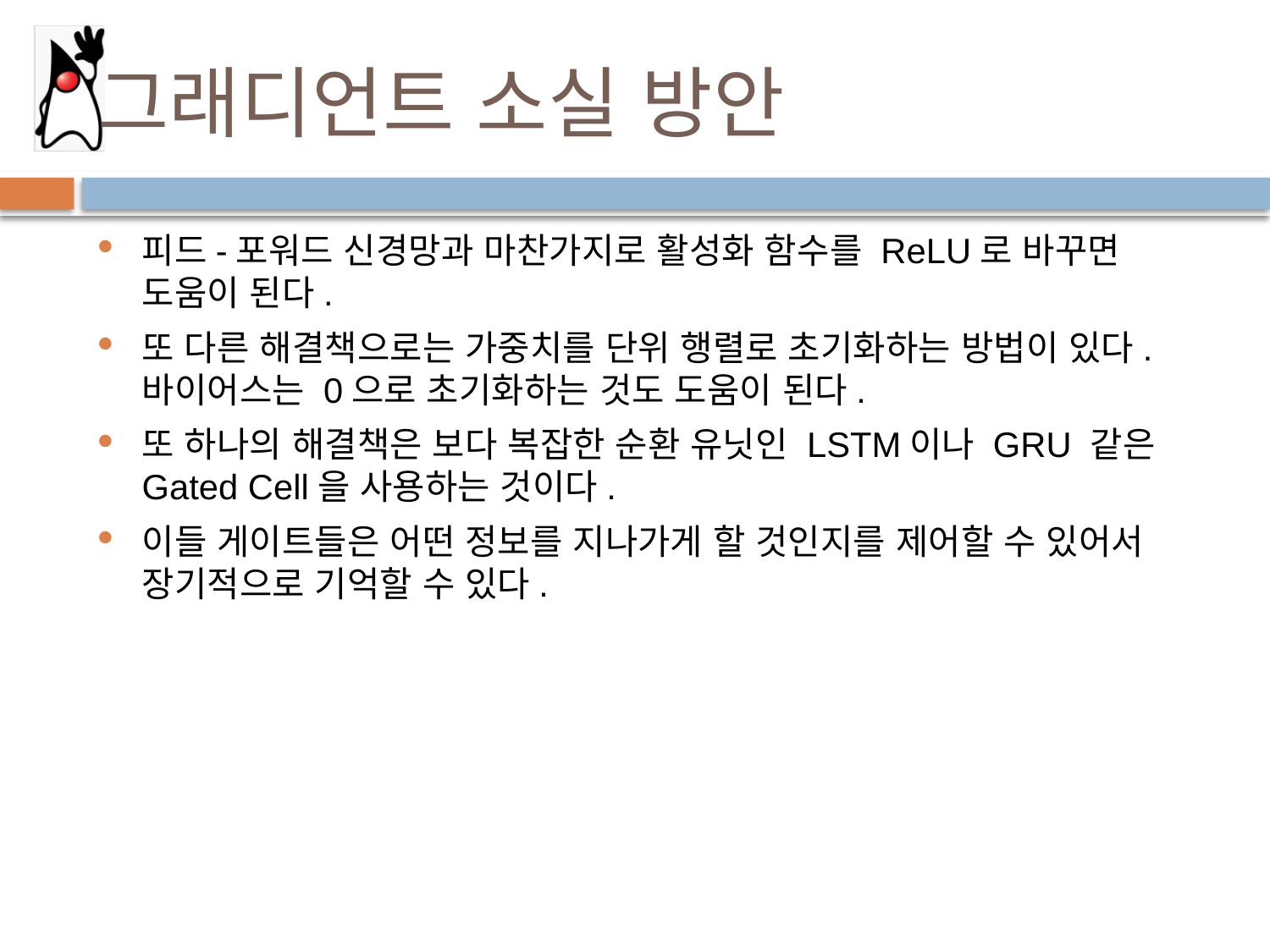

# 그래디언트 소실 방안
피드-포워드 신경망과 마찬가지로 활성화 함수를 ReLU로 바꾸면 도움이 된다.
또 다른 해결책으로는 가중치를 단위 행렬로 초기화하는 방법이 있다. 바이어스는 0으로 초기화하는 것도 도움이 된다.
또 하나의 해결책은 보다 복잡한 순환 유닛인 LSTM이나 GRU 같은 Gated Cell을 사용하는 것이다.
이들 게이트들은 어떤 정보를 지나가게 할 것인지를 제어할 수 있어서 장기적으로 기억할 수 있다.